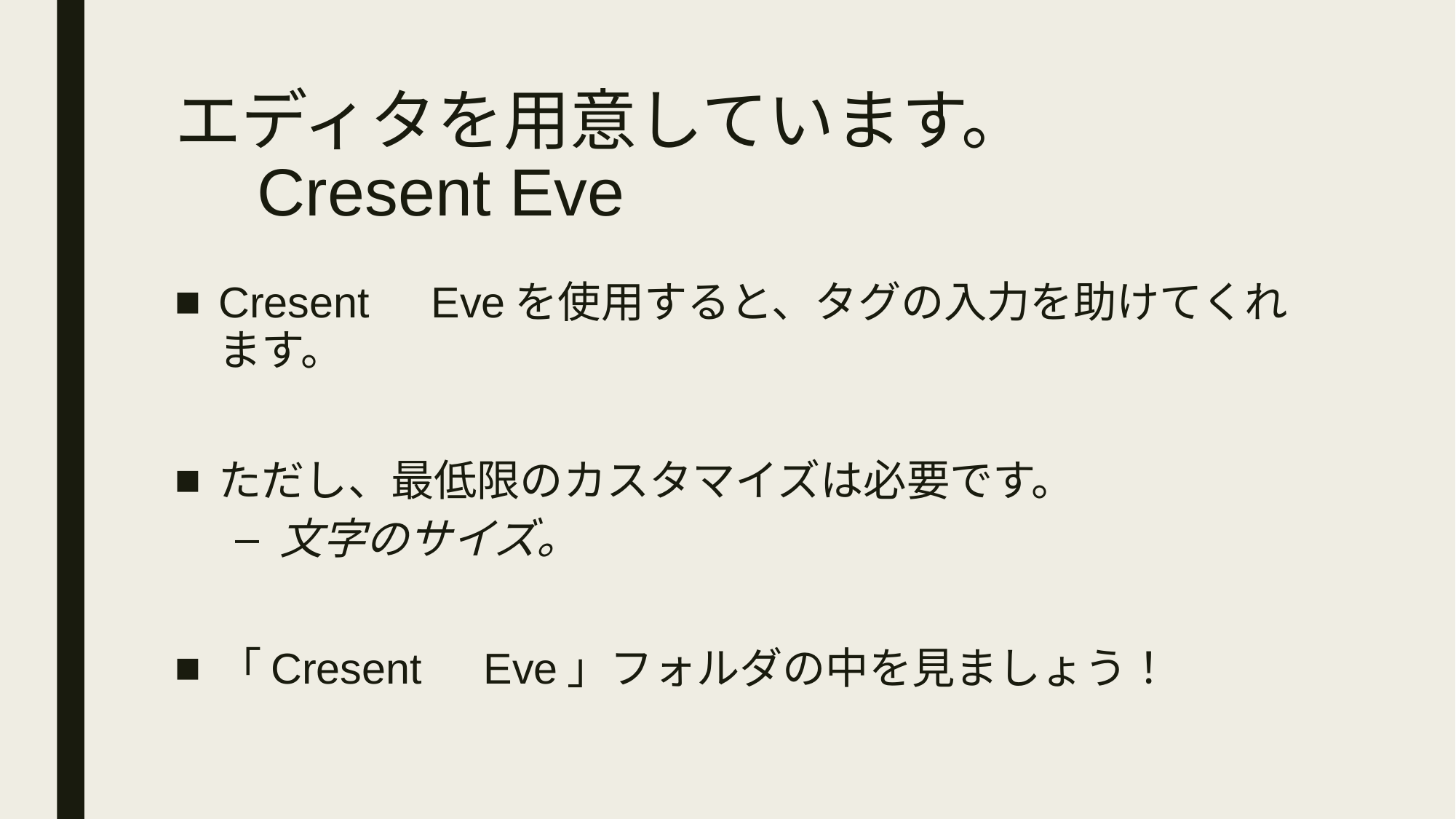

# エディタを用意しています。 　Cresent Eve
Cresent　Eveを使用すると、タグの入力を助けてくれます。

ただし、最低限のカスタマイズは必要です。
文字のサイズ。

「Cresent　Eve」フォルダの中を見ましょう！